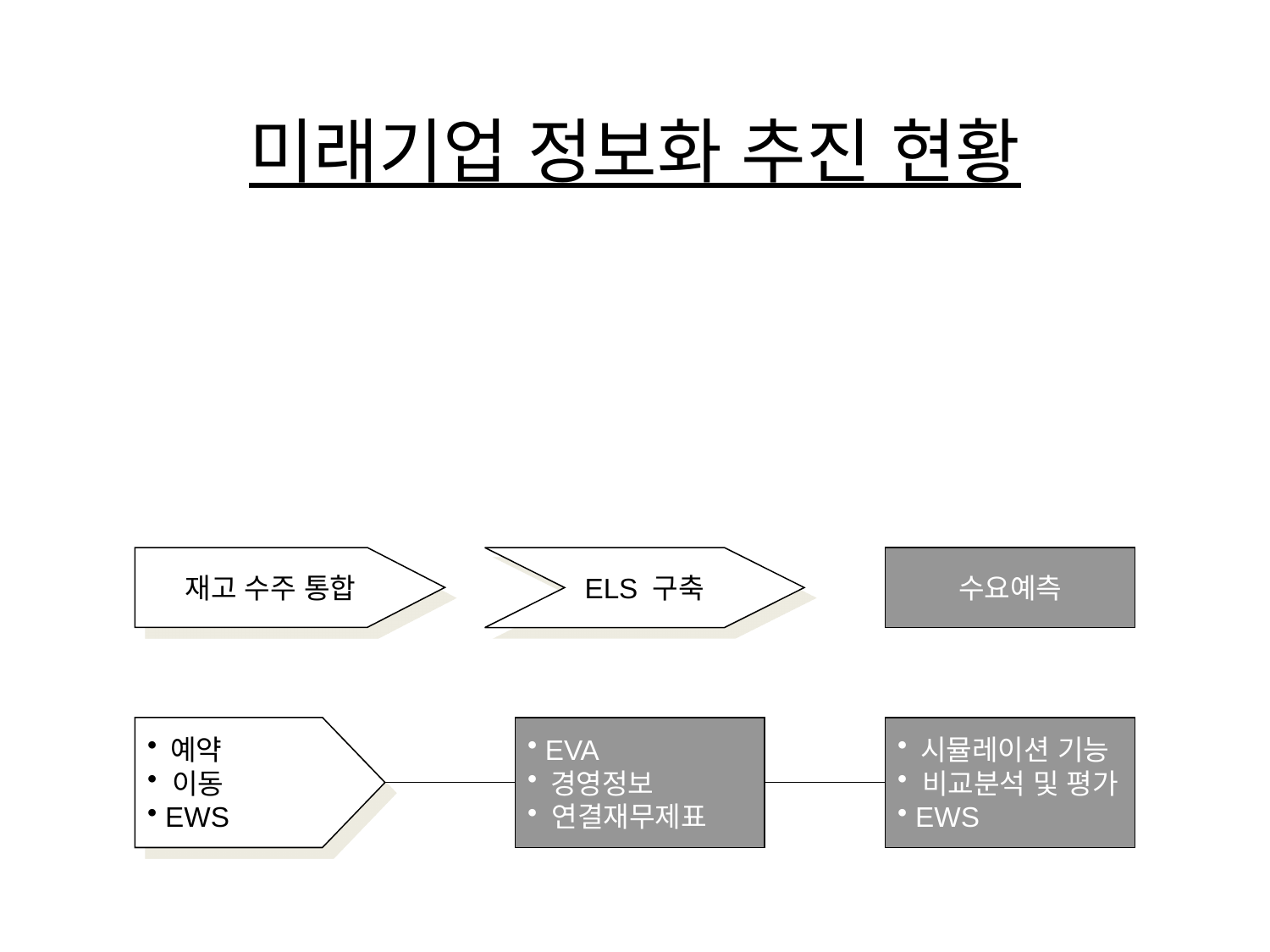

미래기업 정보화 추진 현황
재고 수주 통합
ELS 구축
수요예측
 예약
 이동
 EWS
 EVA
 경영정보
 연결재무제표
 시뮬레이션 기능
 비교분석 및 평가
 EWS